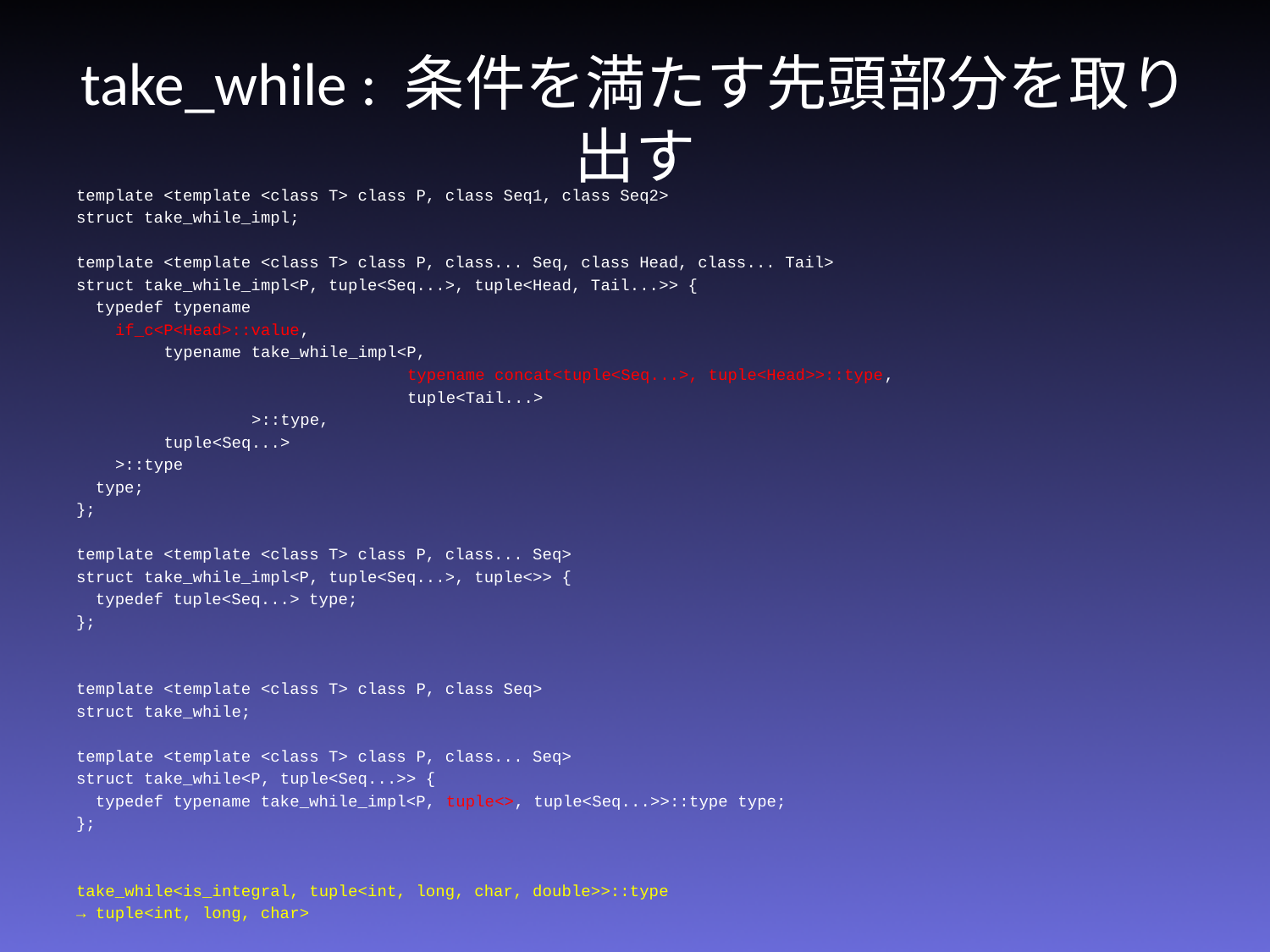

# take_while : 条件を満たす先頭部分を取り出す
template <template <class T> class P, class Seq1, class Seq2>
struct take_while_impl;

template <template <class T> class P, class... Seq, class Head, class... Tail>
struct take_while_impl<P, tuple<Seq...>, tuple<Head, Tail...>> {
  typedef typename
    if_c<P<Head>::value,
         typename take_while_impl<P,
                                  typename concat<tuple<Seq...>, tuple<Head>>::type,
                                  tuple<Tail...>
                  >::type,
         tuple<Seq...>
    >::type
  type;
};

template <template <class T> class P, class... Seq>
struct take_while_impl<P, tuple<Seq...>, tuple<>> {
  typedef tuple<Seq...> type;
};

template <template <class T> class P, class Seq>
struct take_while;

template <template <class T> class P, class... Seq>
struct take_while<P, tuple<Seq...>> {
  typedef typename take_while_impl<P, tuple<>, tuple<Seq...>>::type type;
};

take_while<is_integral, tuple<int, long, char, double>>::type
→ tuple<int, long, char>